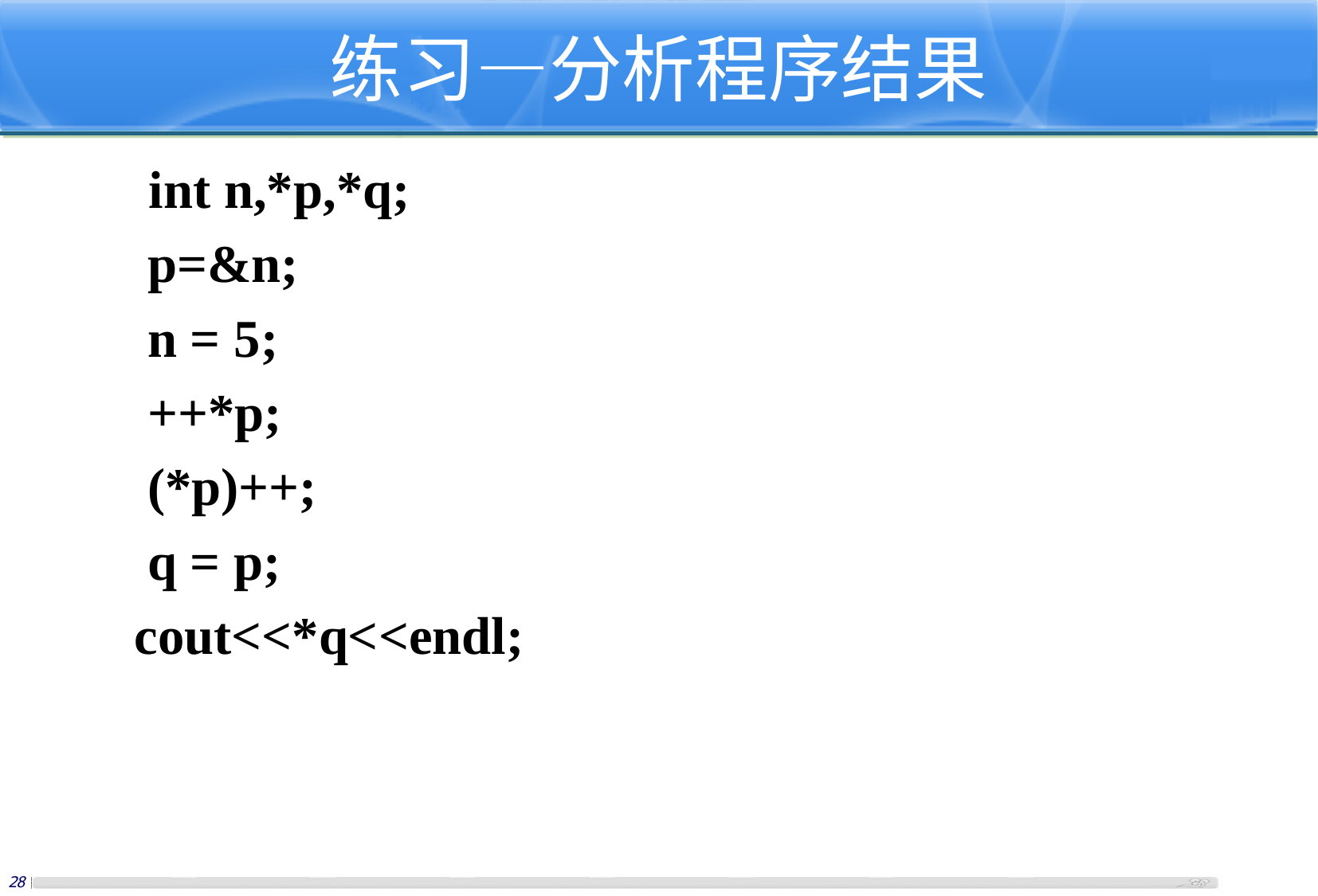

练习—分析程序结果
 int n,*p,*q;
 p=&n;
 n = 5;
 ++*p;
 (*p)++;
 q = p;
cout<<*q<<endl;